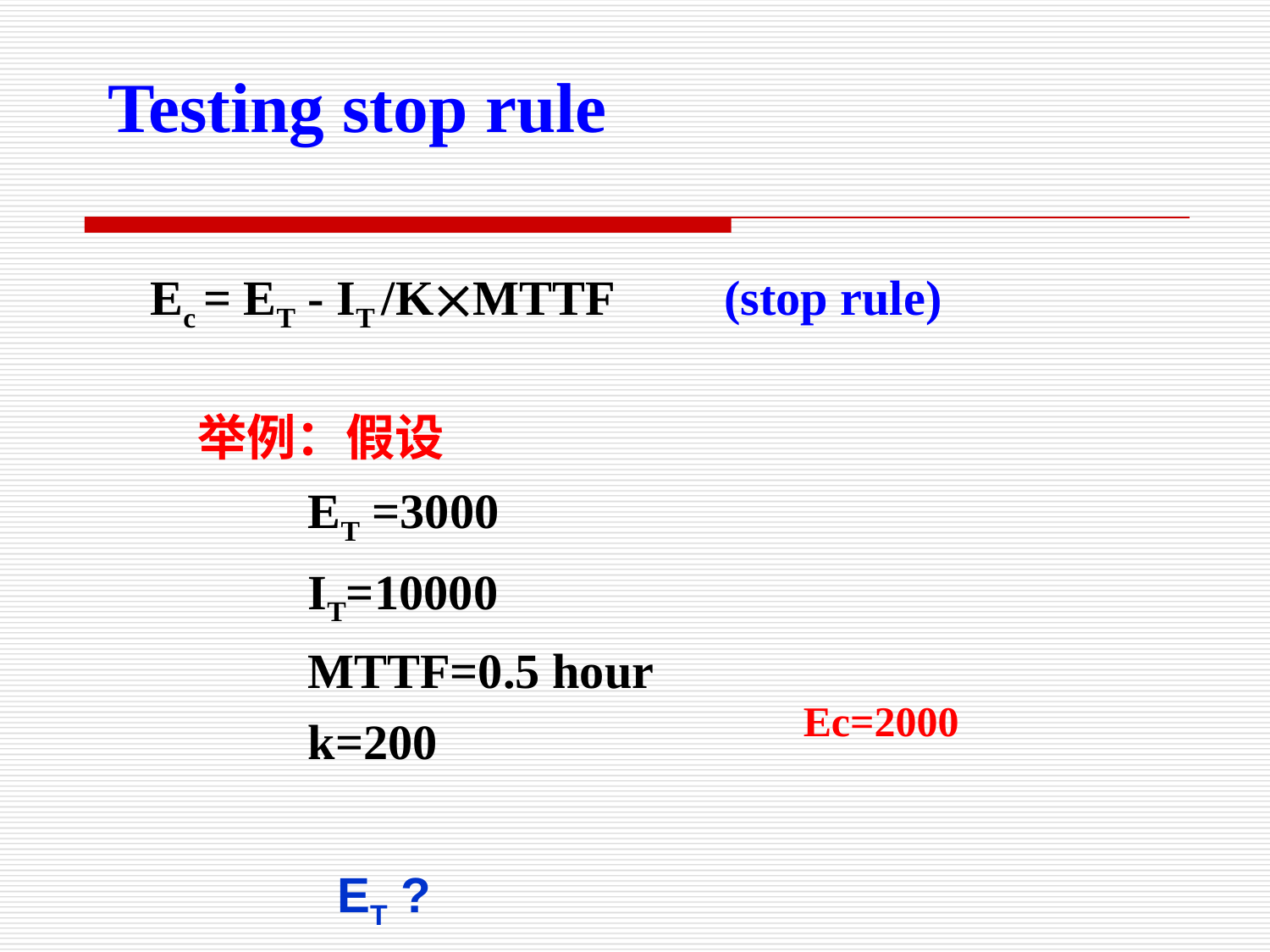

Testing stop rule
Ec = ET - IT /K×MTTF         (stop rule)
举例：假设
         ET =3000
         IT=10000
         MTTF=0.5 hour
         k=200

 Ec=2000
ET ?